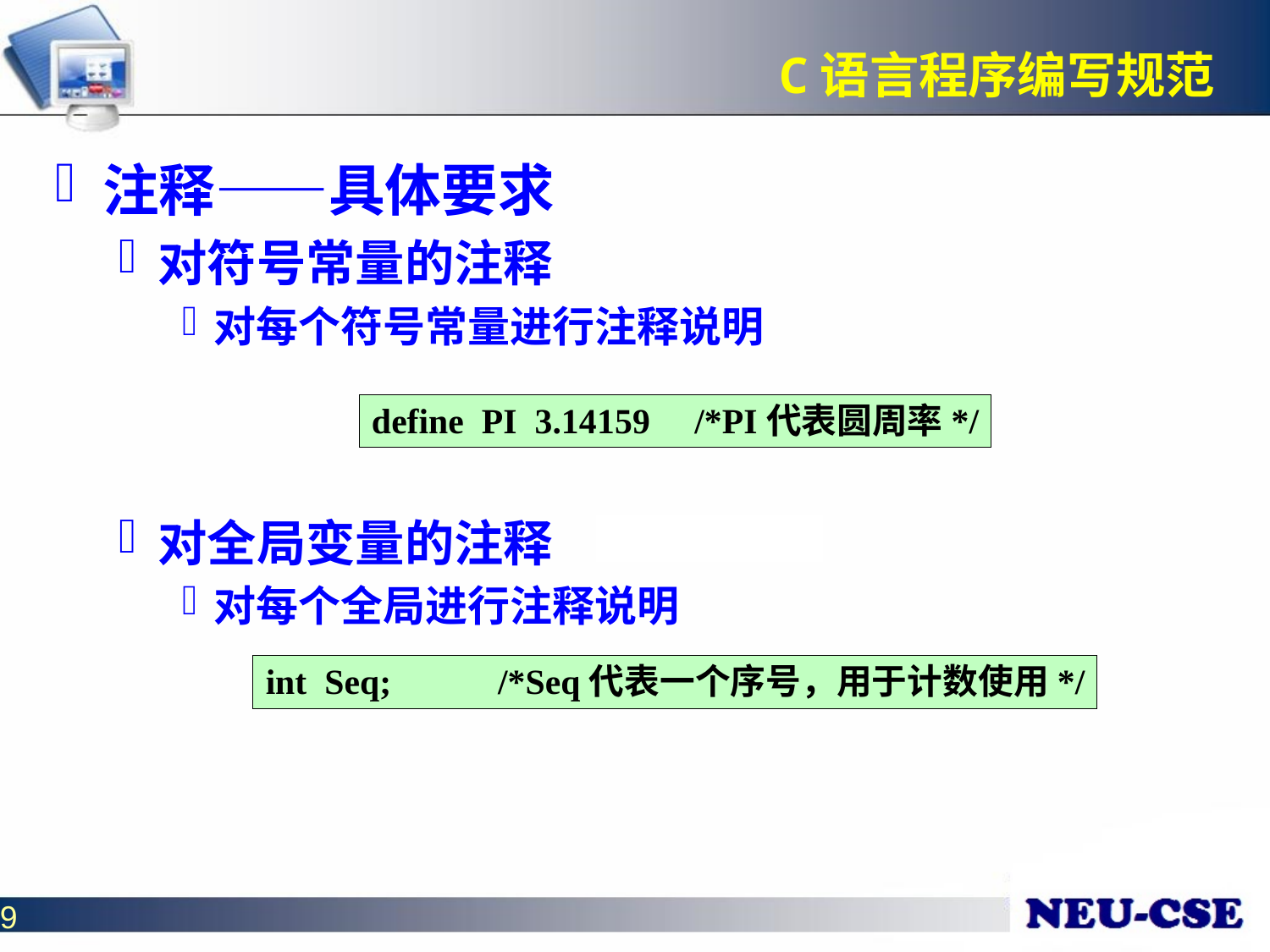

# C语言程序编写规范
注释——具体要求
对符号常量的注释
对每个符号常量进行注释说明

对全局变量的注释
对每个全局进行注释说明

define  PI  3.14159     /*PI代表圆周率*/
int  Seq;            /*Seq代表一个序号，用于计数使用*/